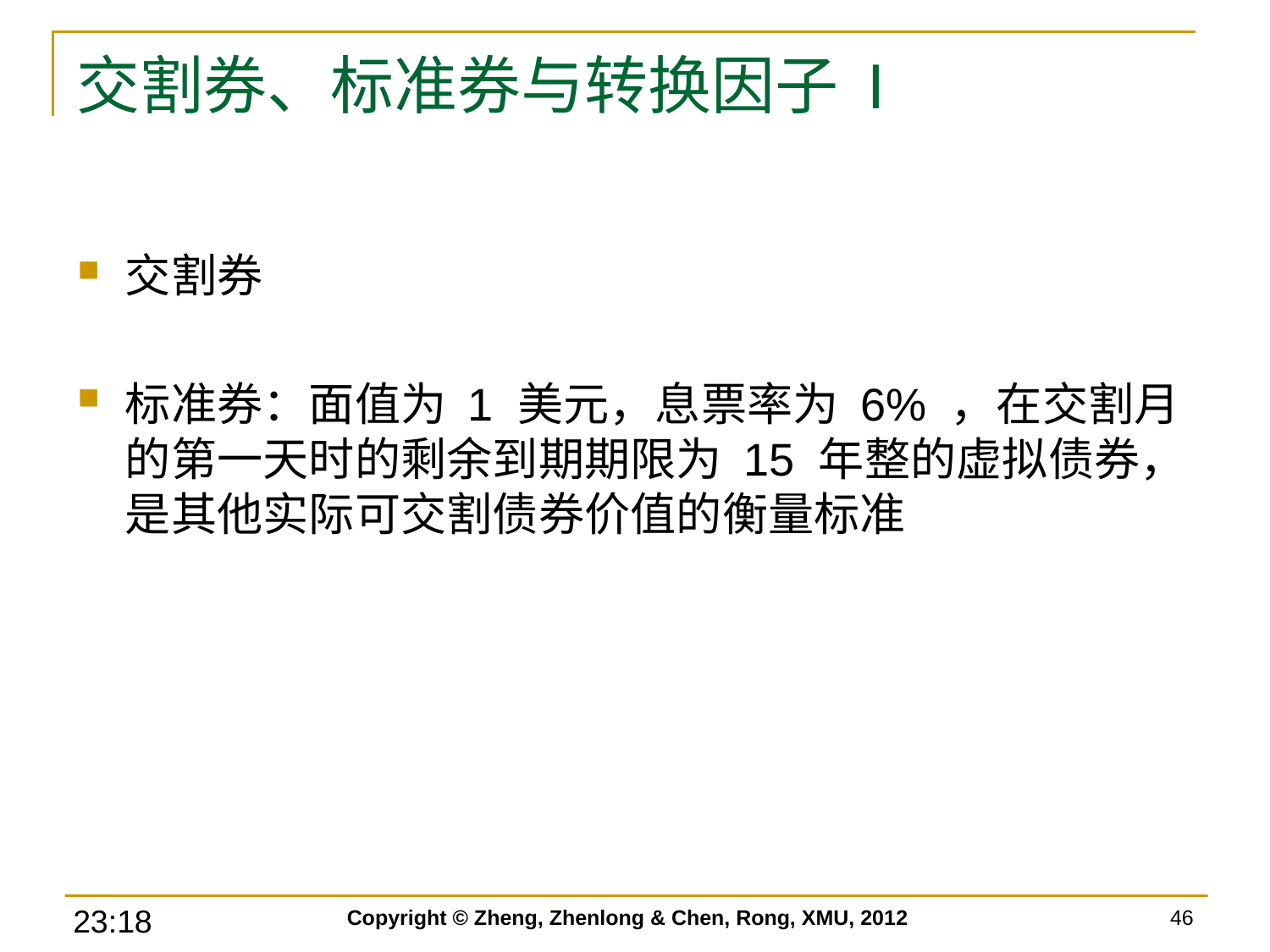

# 交割券、标准券与转换因子 I

交割券

标准券：面值为 1 美元，息票率为 6% ，在交割月的第一天时的剩余到期期限为 15 年整的虚拟债券，是其他实际可交割债券价值的衡量标准
Copyright © Zheng, Zhenlong & Chen, Rong, XMU, 2012
46